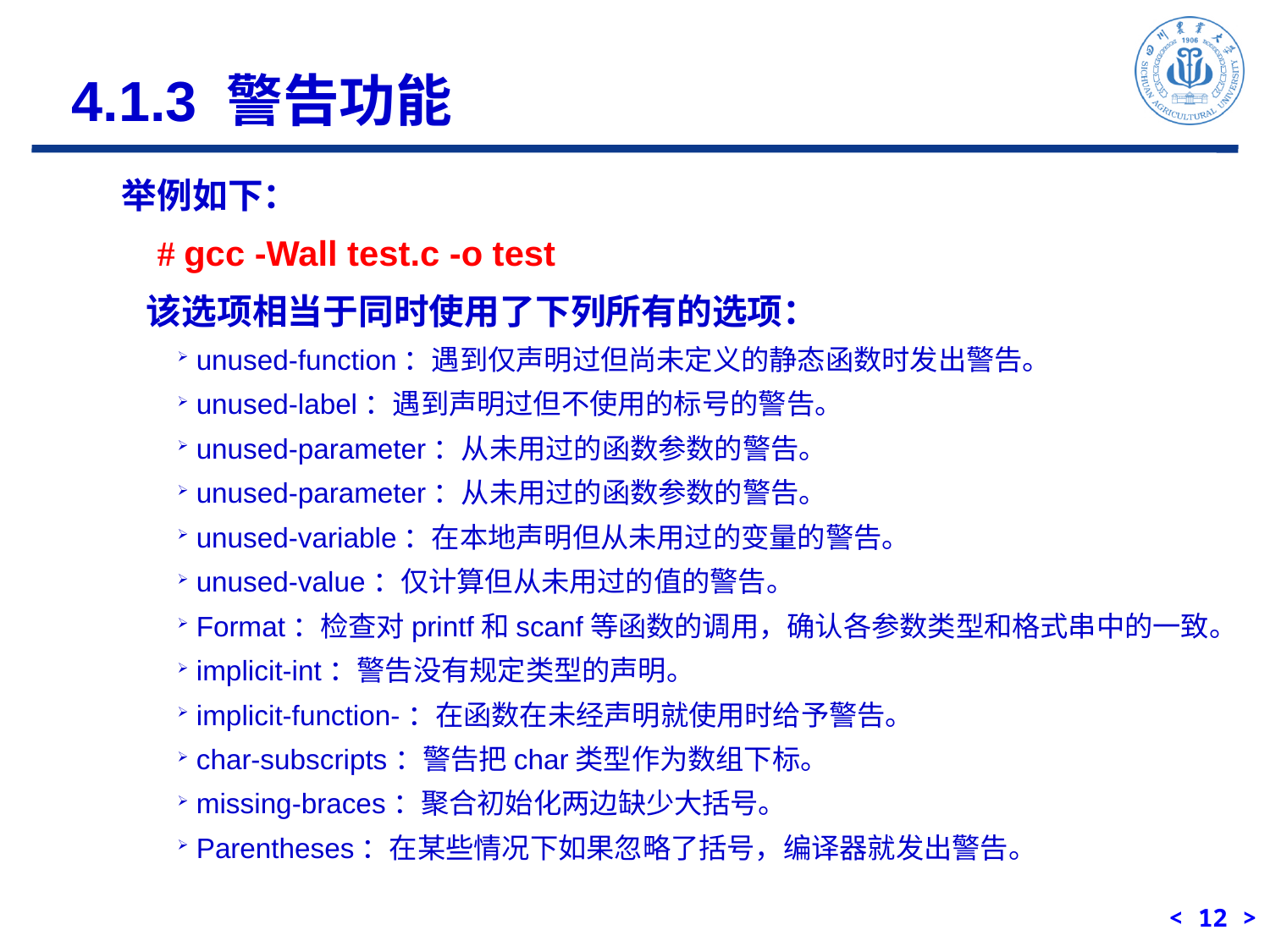

4.1.3 警告功能
举例如下：
    # gcc -Wall test.c -o test
  该选项相当于同时使用了下列所有的选项：
 unused-function：遇到仅声明过但尚未定义的静态函数时发出警告。
 unused-label：遇到声明过但不使用的标号的警告。
 unused-parameter：从未用过的函数参数的警告。
 unused-parameter：从未用过的函数参数的警告。
 unused-variable：在本地声明但从未用过的变量的警告。
 unused-value：仅计算但从未用过的值的警告。
 Format：检查对printf和scanf等函数的调用，确认各参数类型和格式串中的一致。
 implicit-int：警告没有规定类型的声明。
 implicit-function-：在函数在未经声明就使用时给予警告。
 char-subscripts：警告把char类型作为数组下标。
 missing-braces：聚合初始化两边缺少大括号。
 Parentheses：在某些情况下如果忽略了括号，编译器就发出警告。